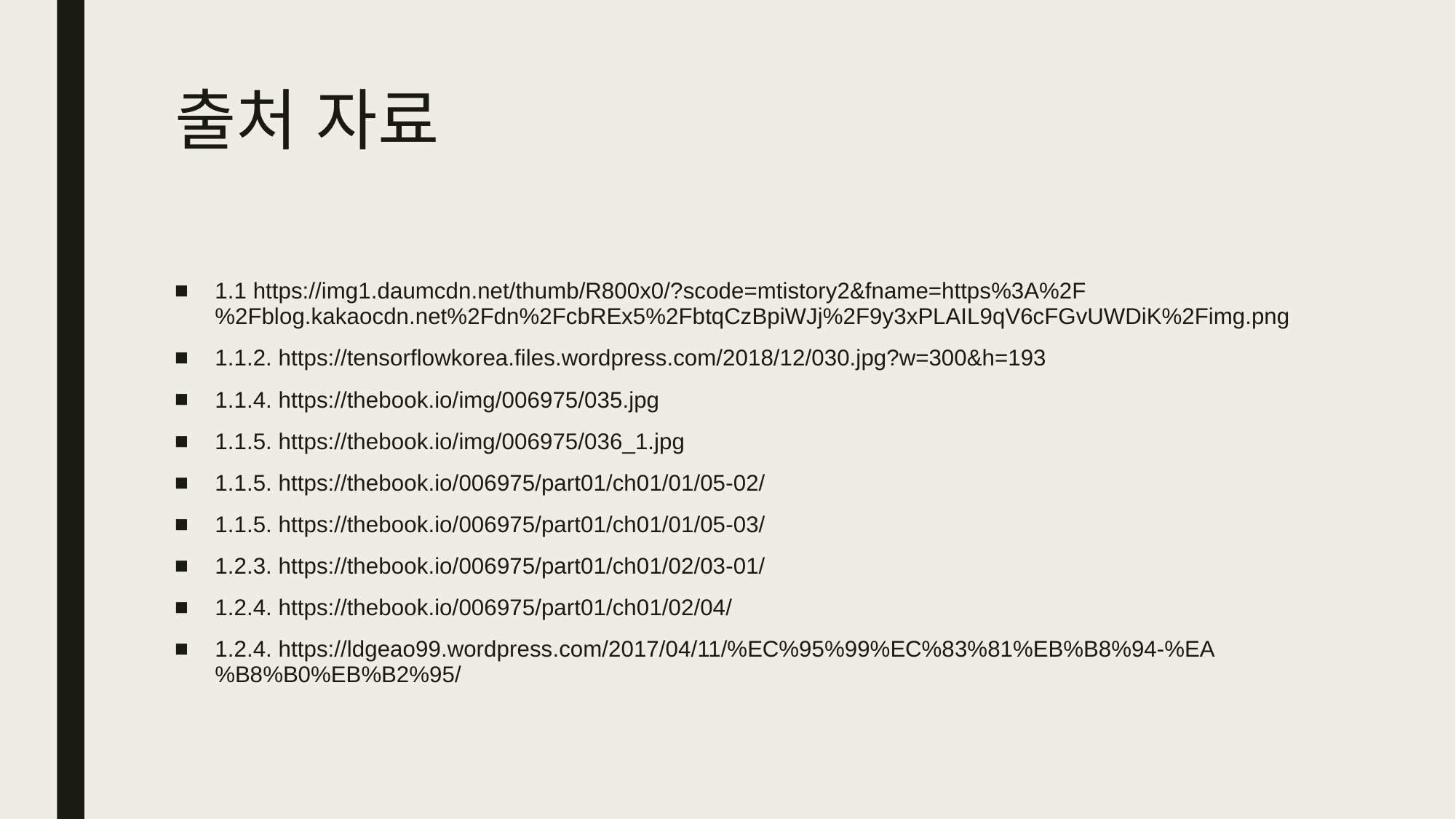

# 출처 자료
1.1 https://img1.daumcdn.net/thumb/R800x0/?scode=mtistory2&fname=https%3A%2F%2Fblog.kakaocdn.net%2Fdn%2FcbREx5%2FbtqCzBpiWJj%2F9y3xPLAIL9qV6cFGvUWDiK%2Fimg.png
1.1.2. https://tensorflowkorea.files.wordpress.com/2018/12/030.jpg?w=300&h=193
1.1.4. https://thebook.io/img/006975/035.jpg
1.1.5. https://thebook.io/img/006975/036_1.jpg
1.1.5. https://thebook.io/006975/part01/ch01/01/05-02/
1.1.5. https://thebook.io/006975/part01/ch01/01/05-03/
1.2.3. https://thebook.io/006975/part01/ch01/02/03-01/
1.2.4. https://thebook.io/006975/part01/ch01/02/04/
1.2.4. https://ldgeao99.wordpress.com/2017/04/11/%EC%95%99%EC%83%81%EB%B8%94-%EA%B8%B0%EB%B2%95/